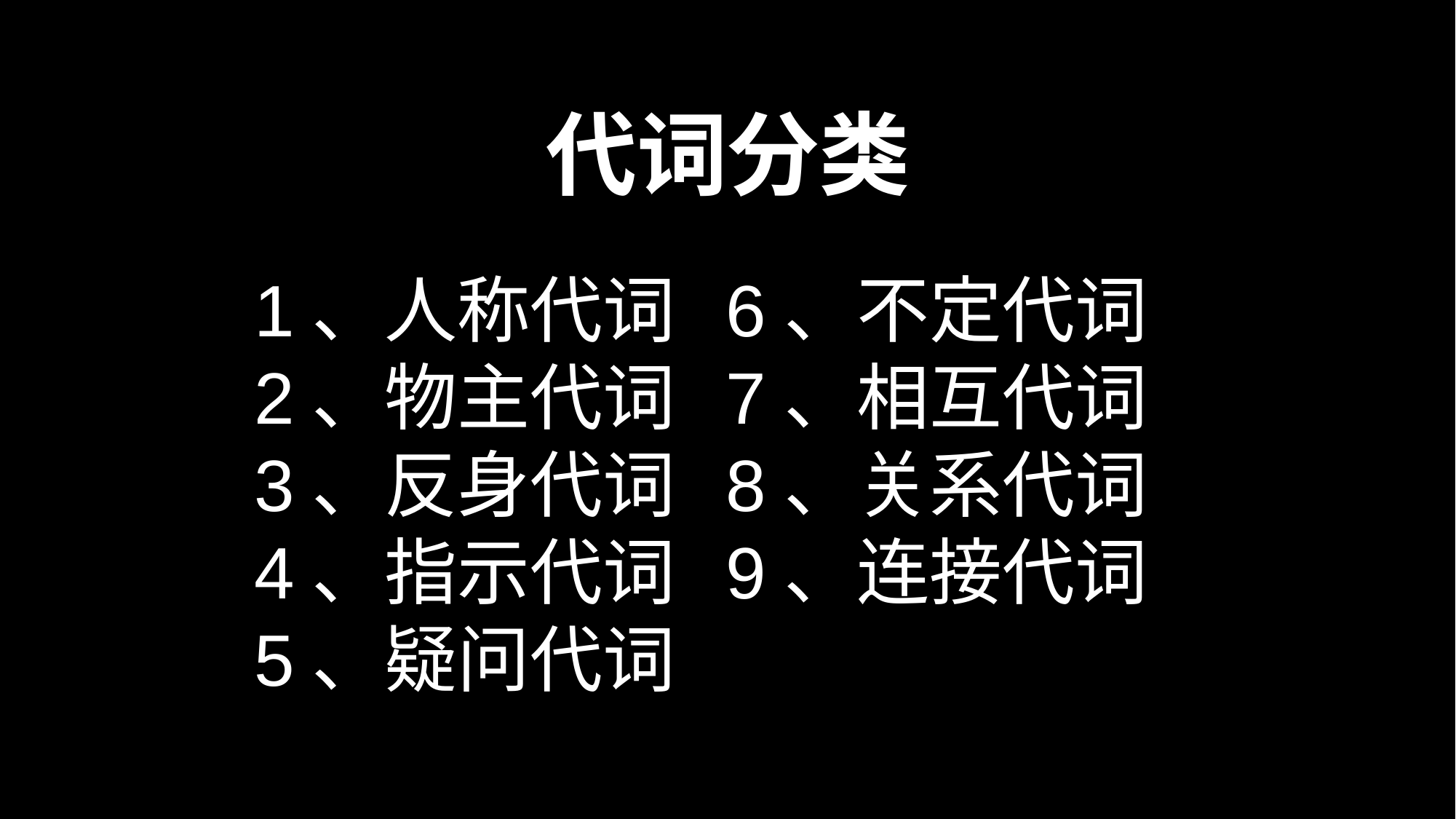

代词分类
1、人称代词  6、不定代词
2、物主代词  7、相互代词
3、反身代词  8、关系代词
4、指示代词  9、连接代词
5、疑问代词